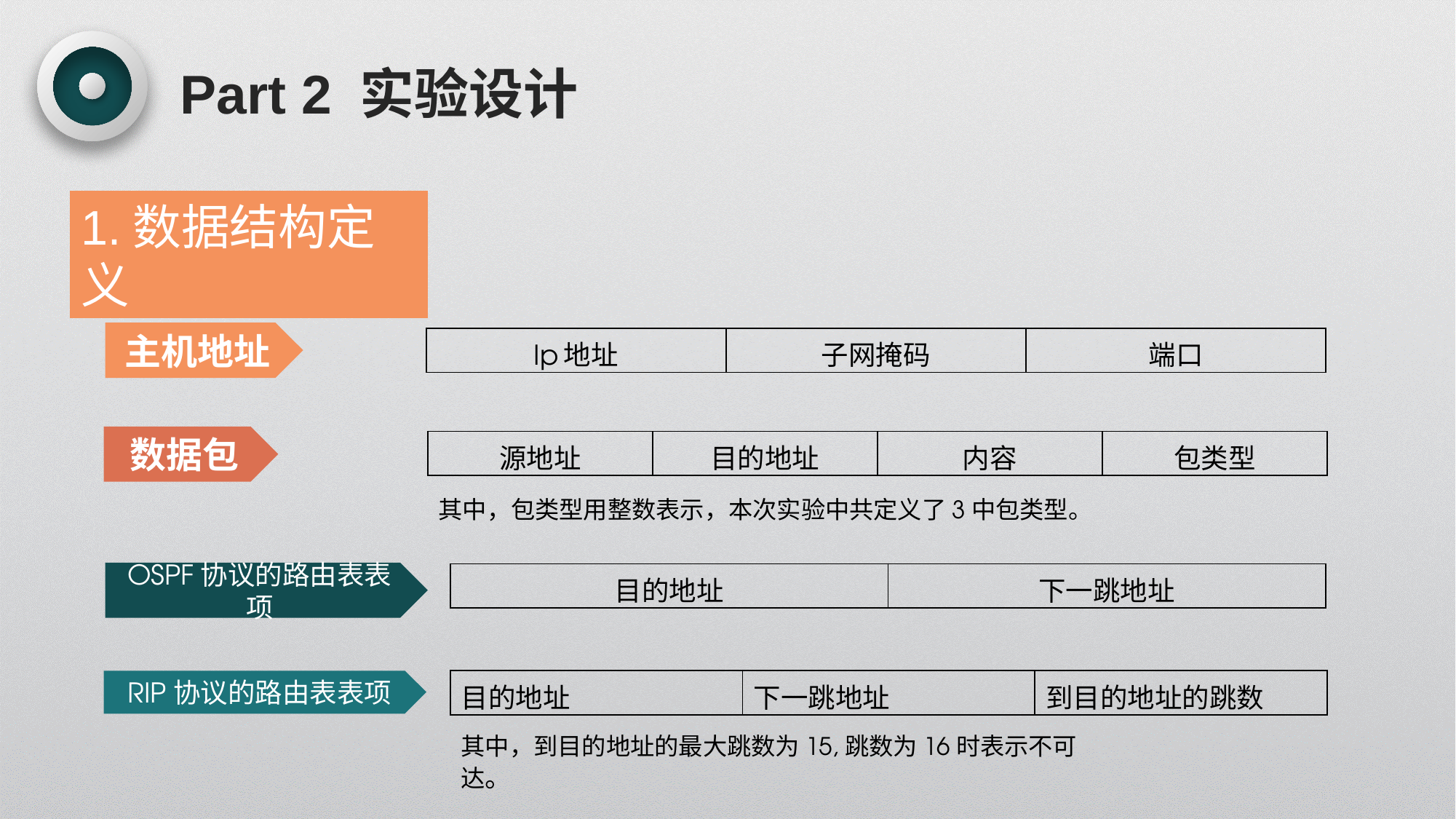

Part 2 实验设计
1.数据结构定义
主机地址
| Ip地址 | 子网掩码 | 端口 |
| --- | --- | --- |
数据包
| 源地址 | 目的地址 | 内容 | 包类型 |
| --- | --- | --- | --- |
其中，包类型用整数表示，本次实验中共定义了3中包类型。
OSPF协议的路由表表项
| 目的地址 | 下一跳地址 |
| --- | --- |
RIP协议的路由表表项
| 目的地址 | 下一跳地址 | 到目的地址的跳数 |
| --- | --- | --- |
其中，到目的地址的最大跳数为15,跳数为16时表示不可达。